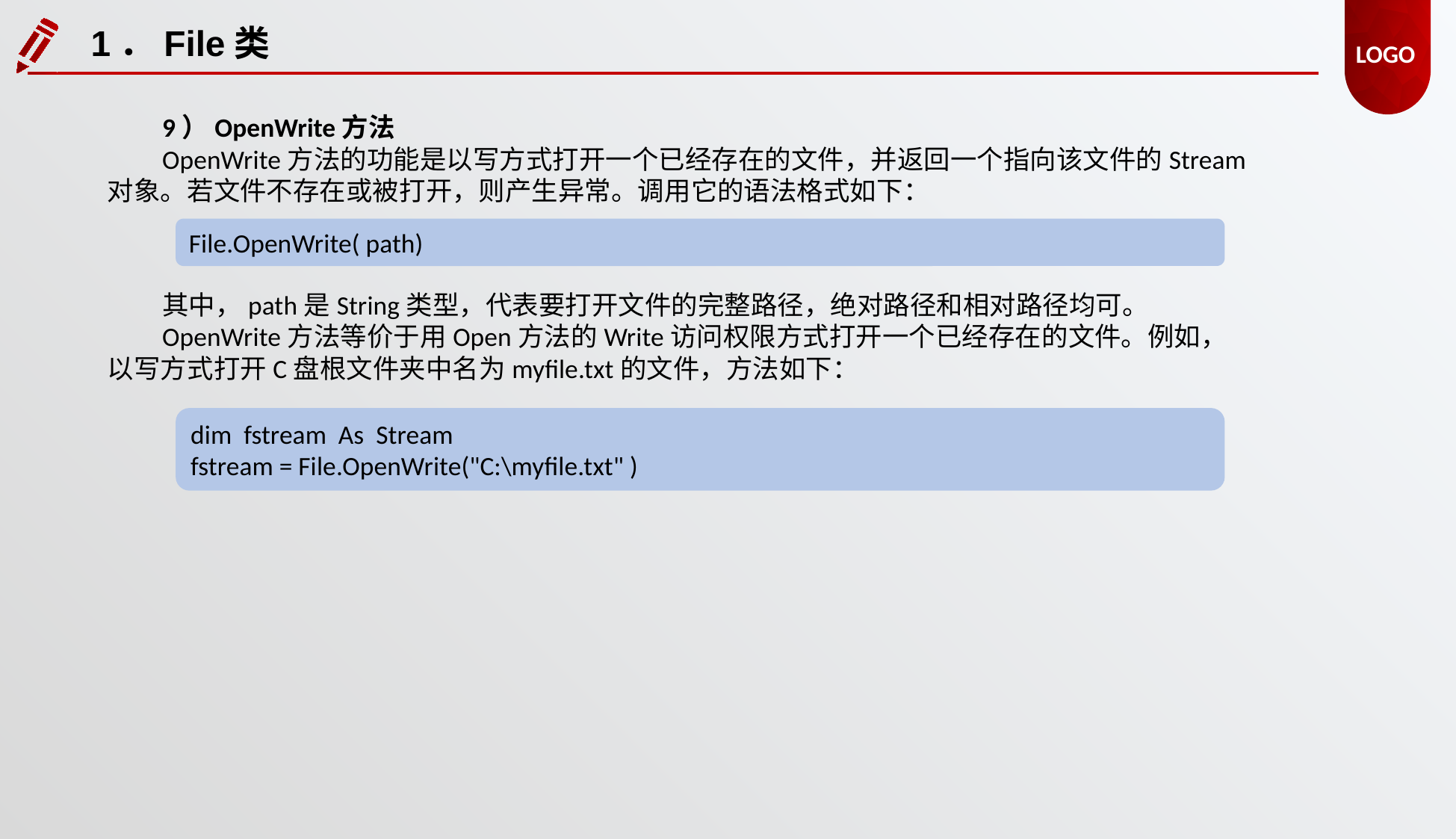

1．File类
9）OpenWrite方法
OpenWrite方法的功能是以写方式打开一个已经存在的文件，并返回一个指向该文件的Stream对象。若文件不存在或被打开，则产生异常。调用它的语法格式如下：
File.OpenWrite( path)
其中，path是String类型，代表要打开文件的完整路径，绝对路径和相对路径均可。
OpenWrite方法等价于用Open方法的Write访问权限方式打开一个已经存在的文件。例如，以写方式打开C盘根文件夹中名为myfile.txt的文件，方法如下：
dim  fstream  As  Stream
fstream = File.OpenWrite("C:\myfile.txt" )